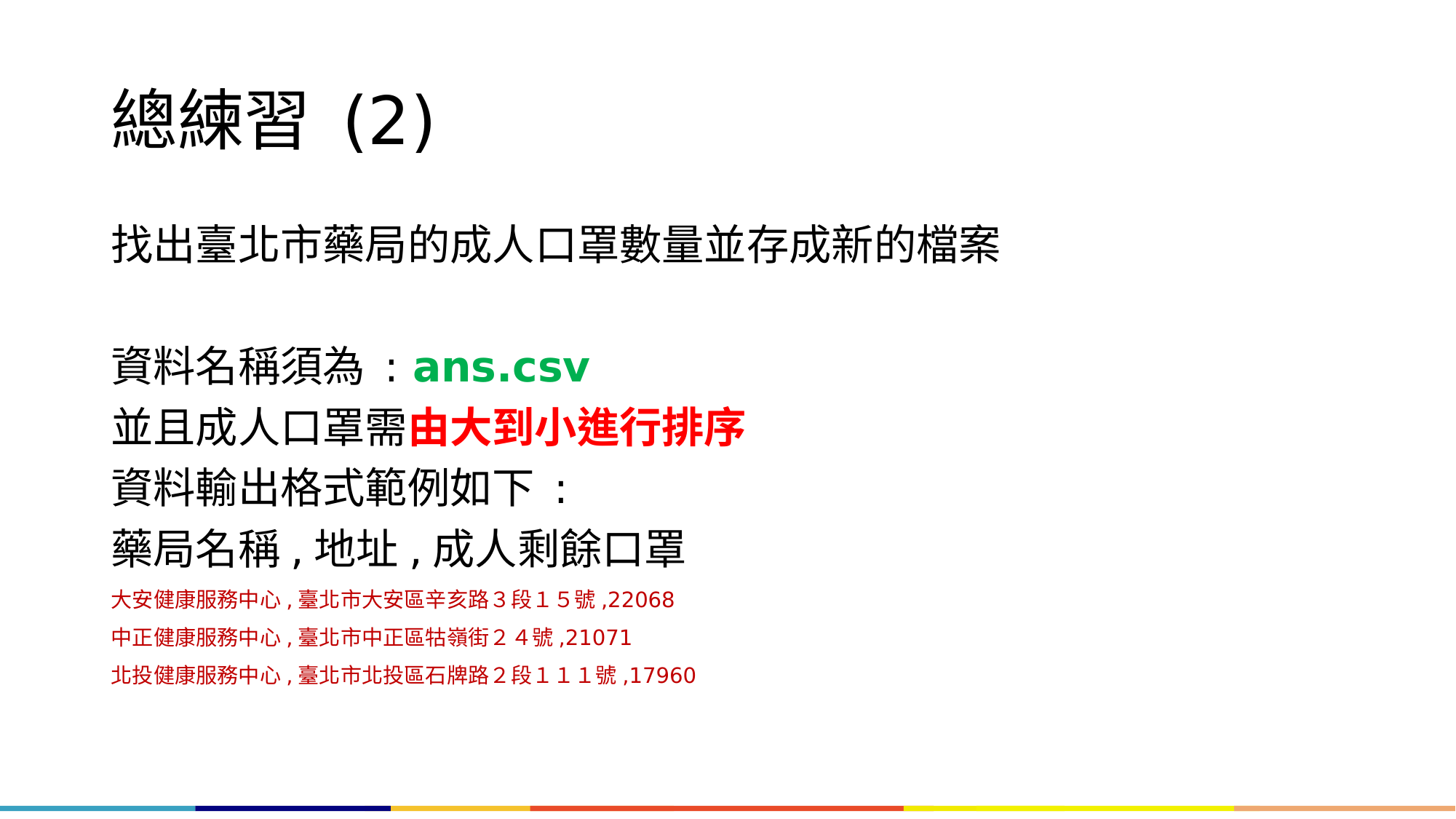

# 總練習 (2)
找出臺北市藥局的成人口罩數量並存成新的檔案

資料名稱須為 : ans.csv
並且成人口罩需由大到小進行排序
資料輸出格式範例如下 :
藥局名稱,地址,成人剩餘口罩
大安健康服務中心,臺北市大安區辛亥路３段１５號,22068
中正健康服務中心,臺北市中正區牯嶺街２４號,21071
北投健康服務中心,臺北市北投區石牌路２段１１１號,17960